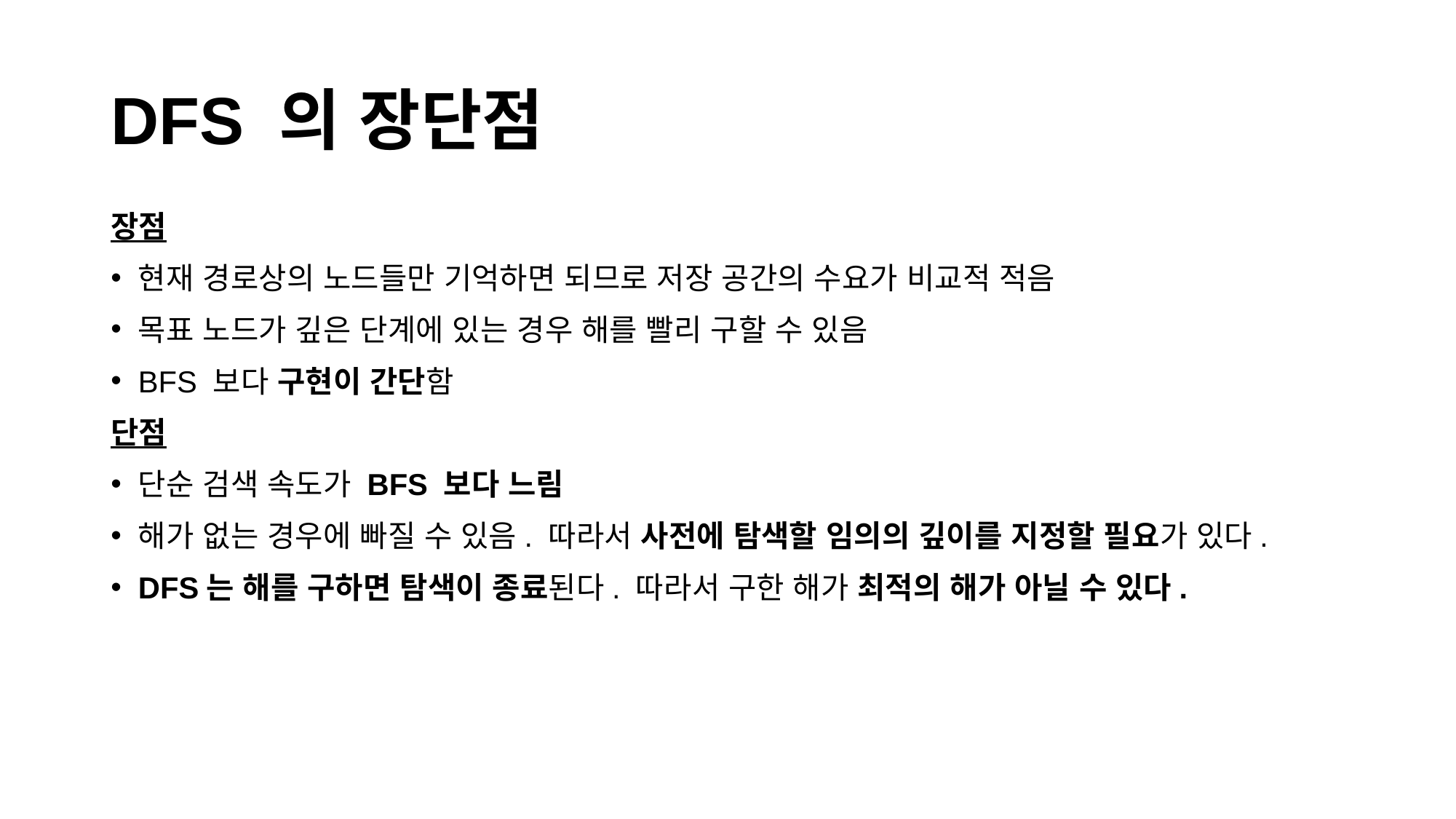

# DFS 의 장단점
장점
현재 경로상의 노드들만 기억하면 되므로 저장 공간의 수요가 비교적 적음
목표 노드가 깊은 단계에 있는 경우 해를 빨리 구할 수 있음
BFS 보다 구현이 간단함
단점
단순 검색 속도가 BFS 보다 느림
해가 없는 경우에 빠질 수 있음. 따라서 사전에 탐색할 임의의 깊이를 지정할 필요가 있다.
DFS는 해를 구하면 탐색이 종료된다. 따라서 구한 해가 최적의 해가 아닐 수 있다.